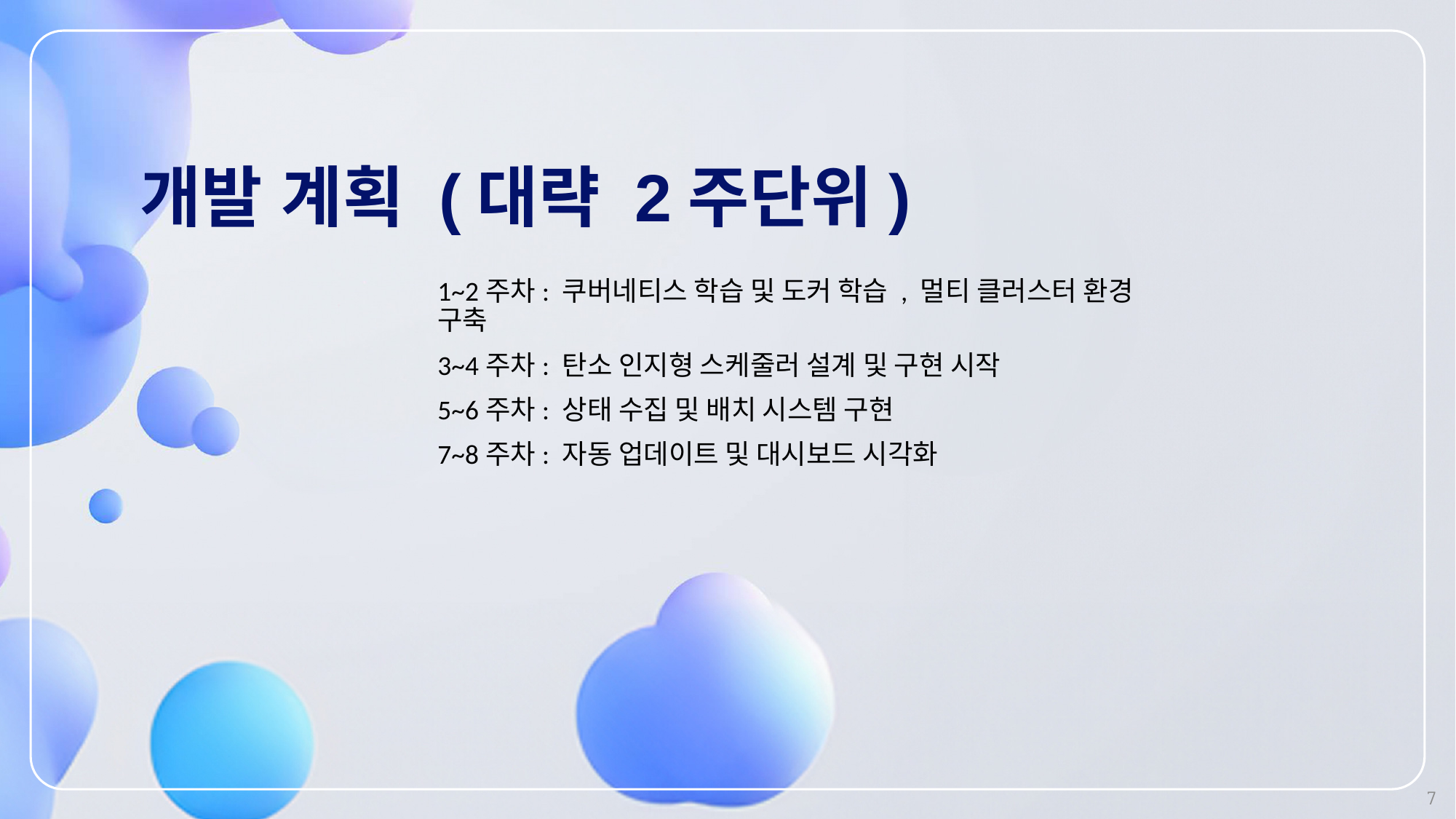

# 개발 계획 (대략 2주단위)
1~2주차: 쿠버네티스 학습 및 도커 학습 , 멀티 클러스터 환경 구축
3~4주차: 탄소 인지형 스케줄러 설계 및 구현 시작
5~6주차: 상태 수집 및 배치 시스템 구현
7~8주차: 자동 업데이트 및 대시보드 시각화
7